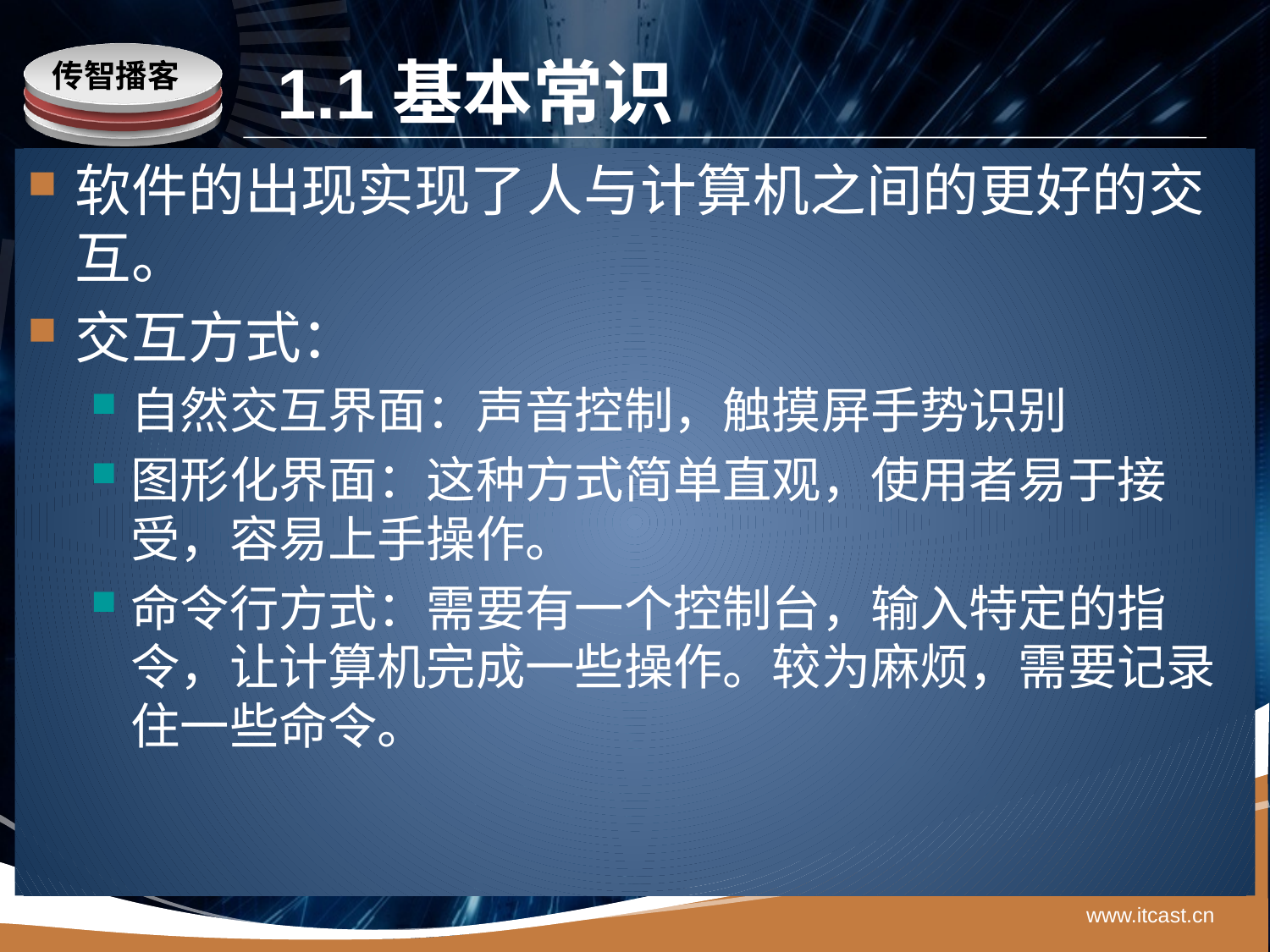

# 1.1基本常识
传智播客
软件的出现实现了人与计算机之间的更好的交互。
交互方式：
自然交互界面：声音控制，触摸屏手势识别
图形化界面：这种方式简单直观，使用者易于接受，容易上手操作。
命令行方式：需要有一个控制台，输入特定的指令，让计算机完成一些操作。较为麻烦，需要记录住一些命令。
www.itcast.cn